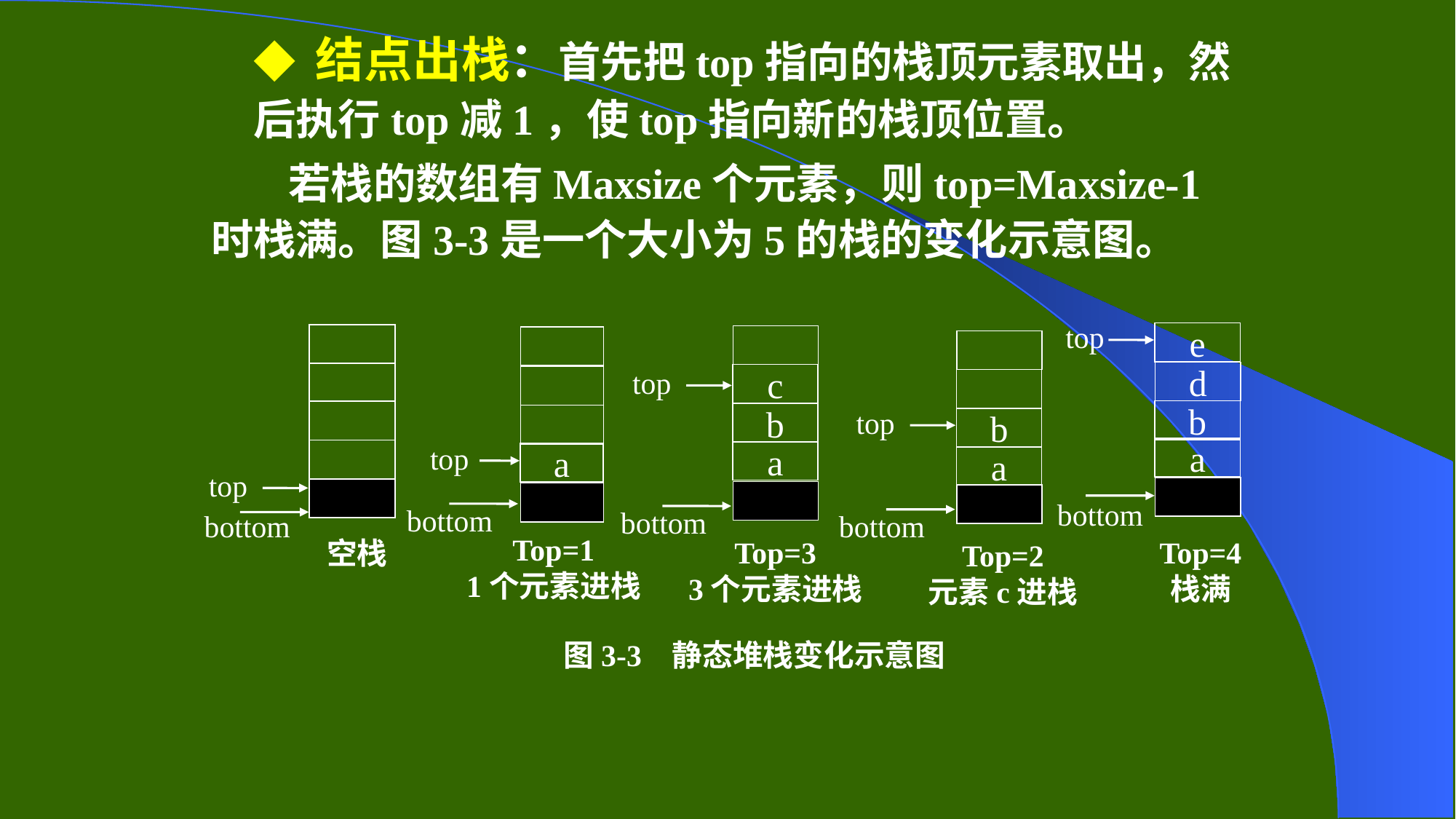

# ◆ 结点出栈：首先把top指向的栈顶元素取出，然后执行top减1，使top指向新的栈顶位置。
       若栈的数组有Maxsize个元素，则top=Maxsize-1时栈满。图3-3是一个大小为5的栈的变化示意图。
top

e
d
b
a

bottom

Top=4
栈满

top

bottom

空栈

c
b
a

top

bottom

Top=3
3个元素进栈

a

top

bottom

Top=1
1个元素进栈

b
a

top

bottom

Top=2
元素c进栈
图3-3   静态堆栈变化示意图